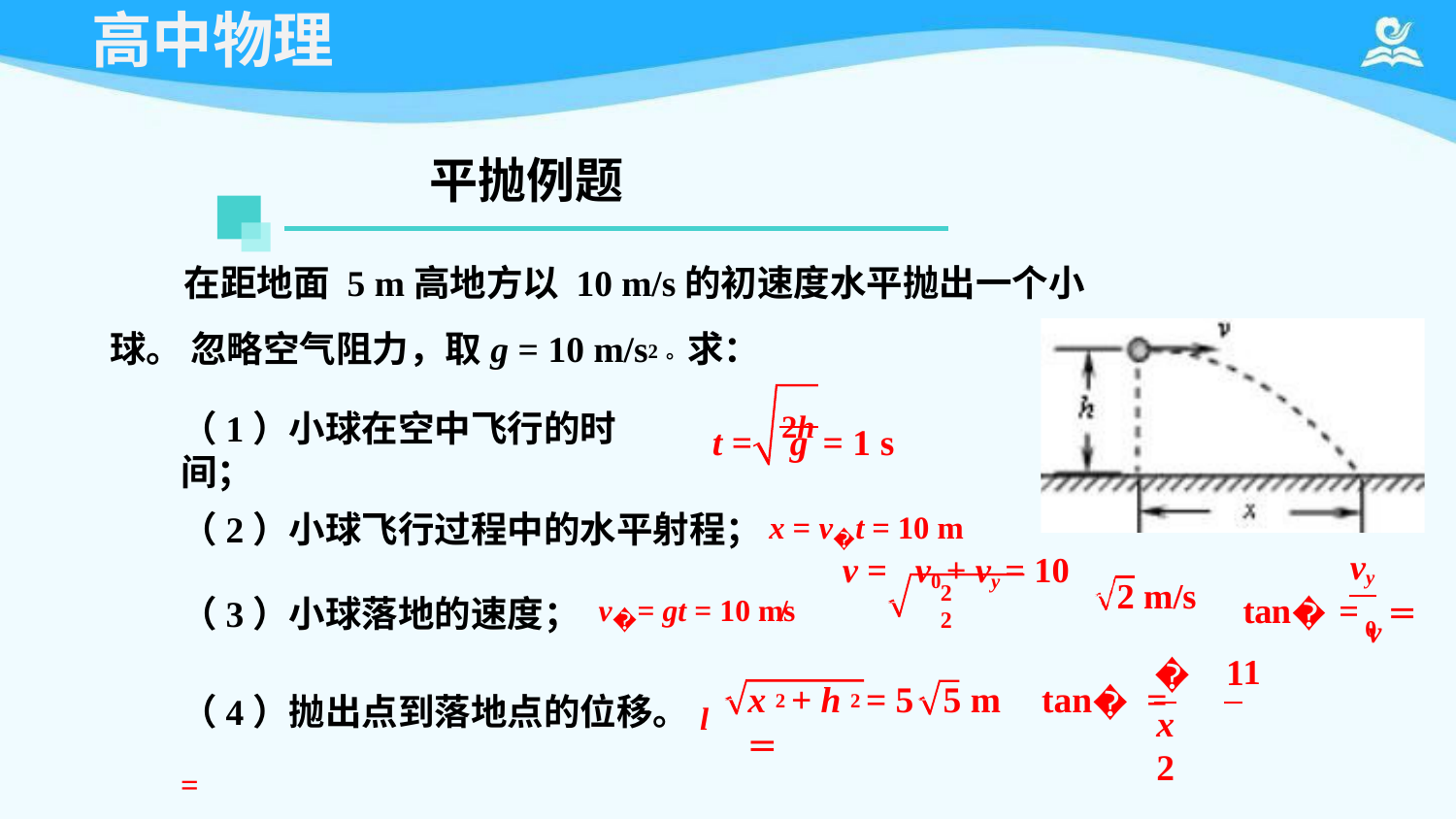

# 高中物理
平抛例题
在距地面 5 m高地方以 10 m/s的初速度水平抛出一个小球。 忽略空气阻力，取g = 10 m/s2。求：

t =	2h = 1 s
（1）小球在空中飞行的时间；
g

（2）小球飞行过程中的水平射程；	x = v�t = 10 m
vy
tan� = v	= 1
v =	v0 + vy = 10
2	2
2 m/s
（3）小球落地的速度； v�= gt = 10 m/s

0
�	1
x	2
（4）抛出点到落地点的位移。l =
x 2 + h 2 = 5	5 m	tan� =	=